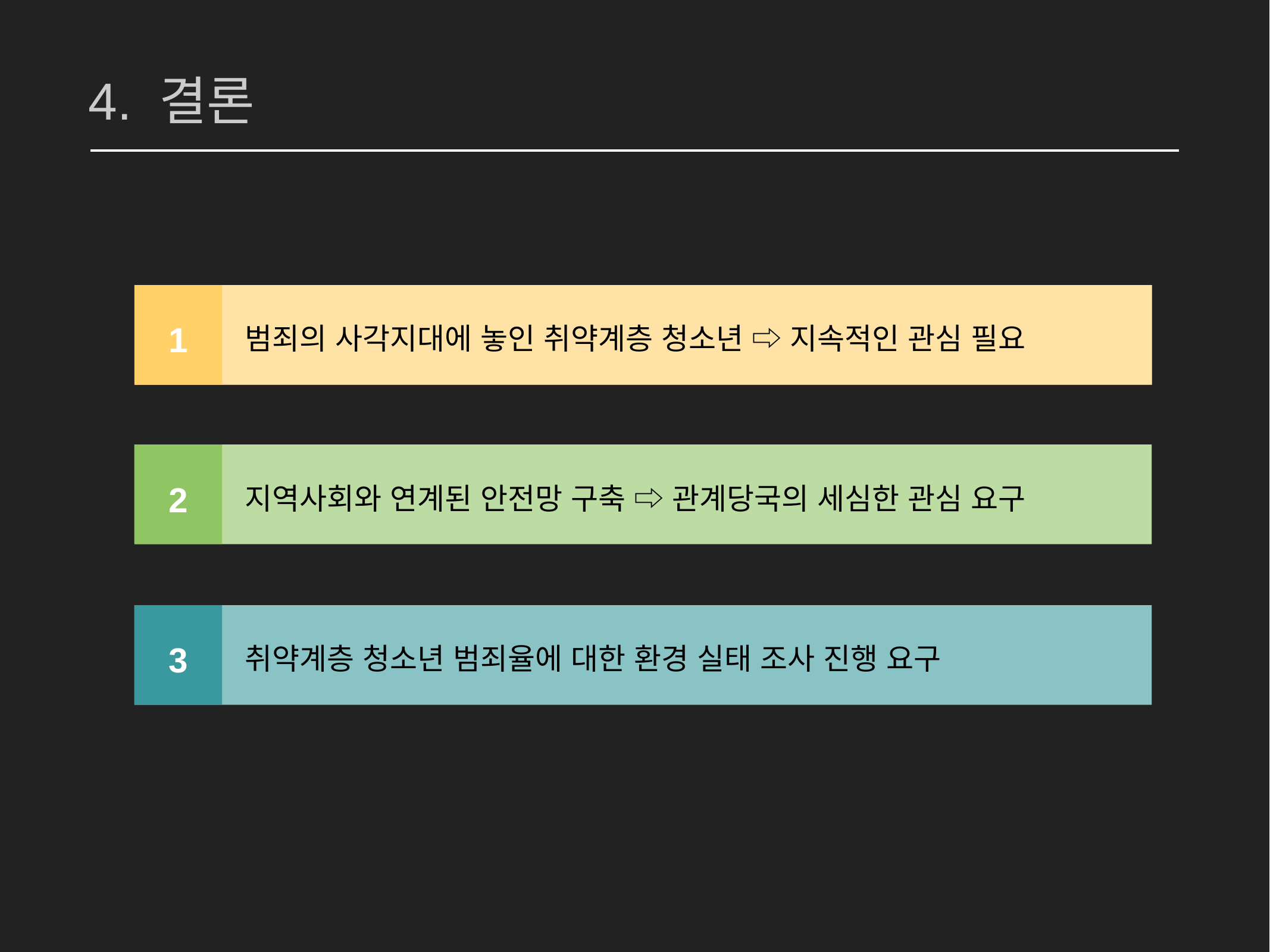

4. 결론

1
범죄의 사각지대에 놓인 취약계층 청소년 ⇨ 지속적인 관심 필요

2
지역사회와 연계된 안전망 구축 ⇨ 관계당국의 세심한 관심 요구

3
취약계층 청소년 범죄율에 대한 환경 실태 조사 진행 요구